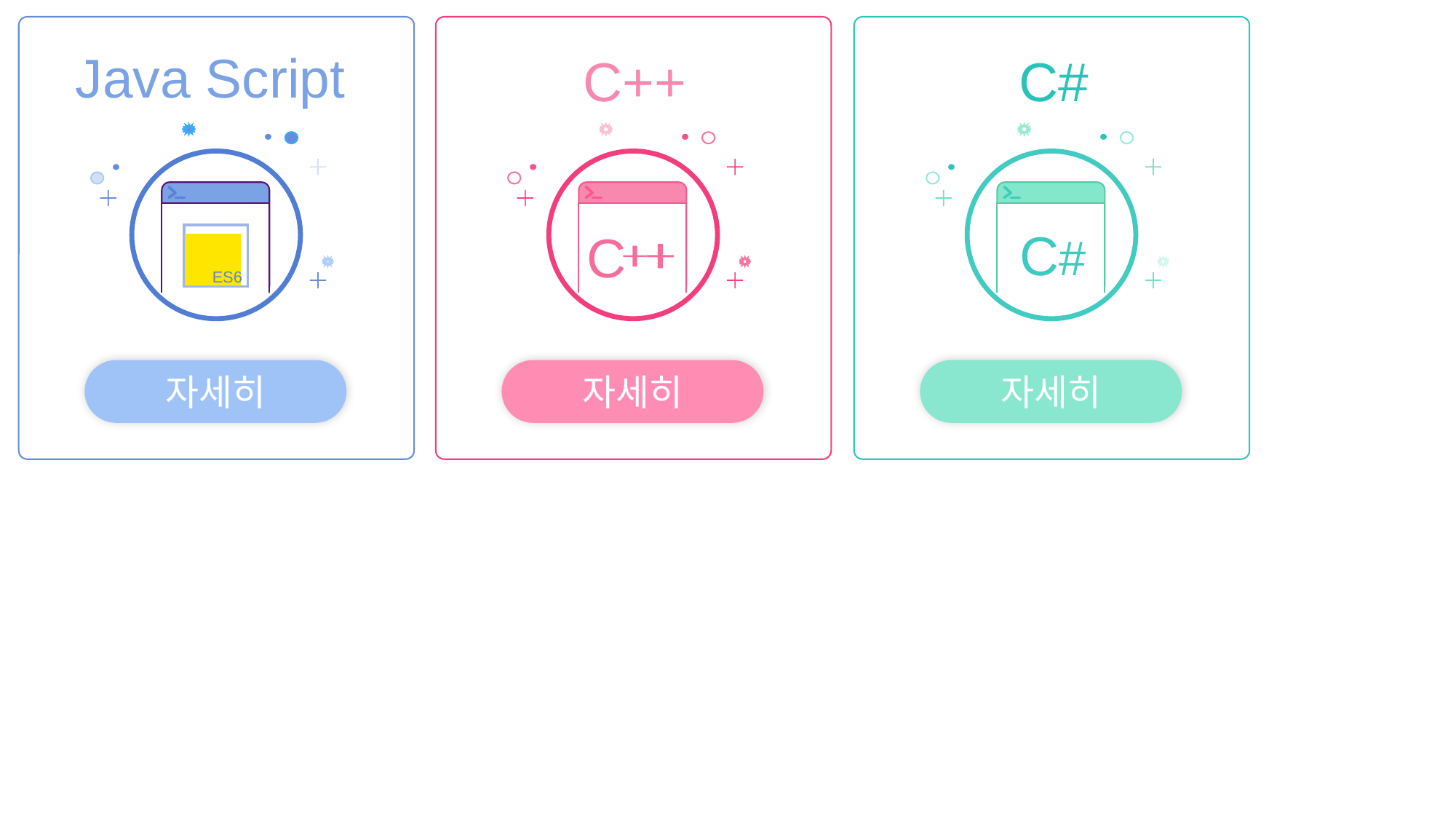

Java Script

ES6

자세히

C++

C

자세히

C#

C#

자세히